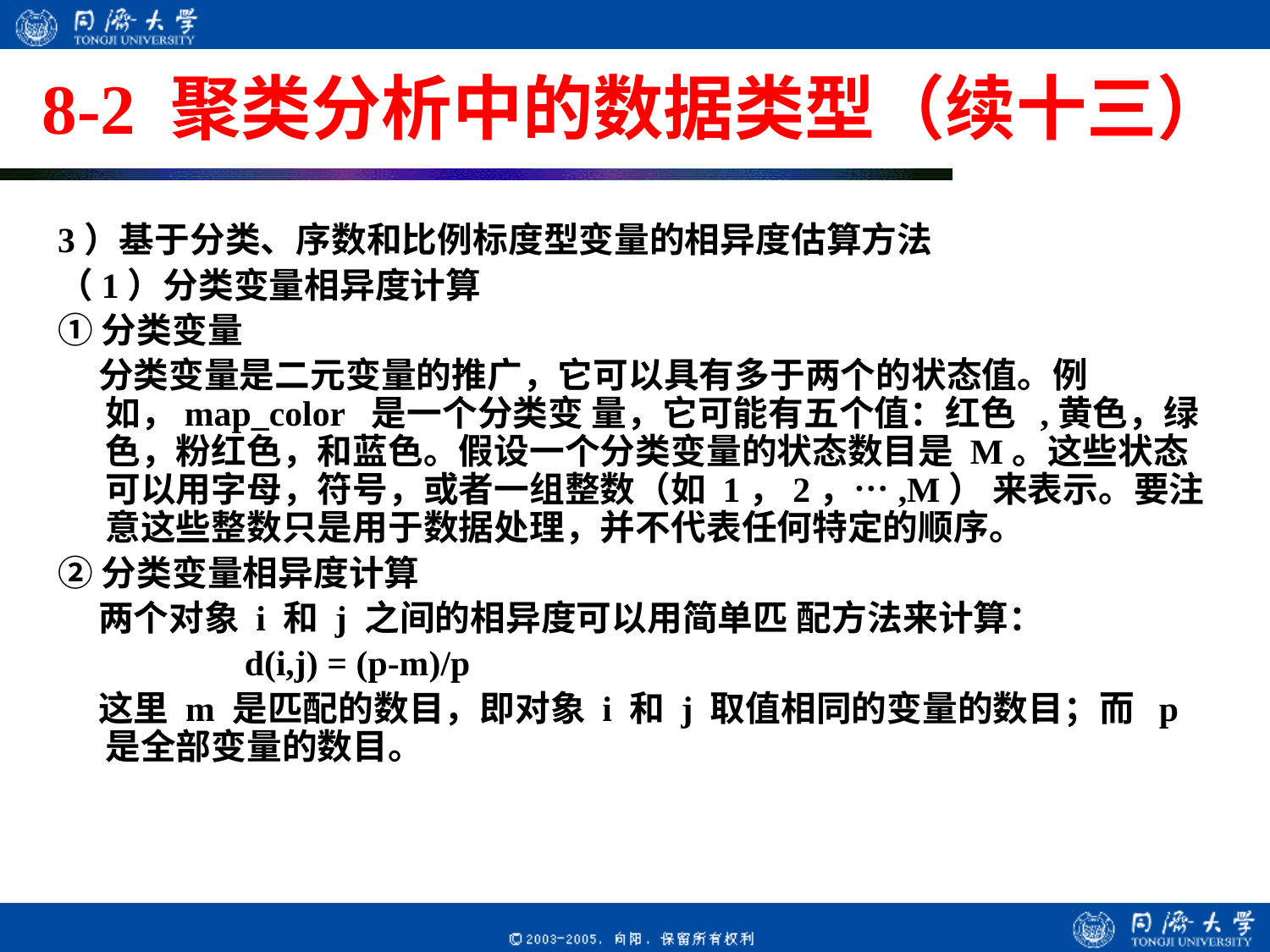

# 8-2 聚类分析中的数据类型（续十三）
3）基于分类、序数和比例标度型变量的相异度估算方法
（1）分类变量相异度计算
①分类变量
    分类变量是二元变量的推广，它可以具有多于两个的状态值。例如，map_color  是一个分类变 量，它可能有五个值：红色  ,黄色，绿色，粉红色，和蓝色。假设一个分类变量的状态数目是 M。这些状态可以用字母，符号，或者一组整数（如 1，2，…,M） 来表示。要注意这些整数只是用于数据处理，并不代表任何特定的顺序。
②分类变量相异度计算
    两个对象 i 和 j 之间的相异度可以用简单匹 配方法来计算：
                     d(i,j) = (p-m)/p
    这里 m 是匹配的数目，即对象 i 和 j 取值相同的变量的数目；而  p 是全部变量的数目。